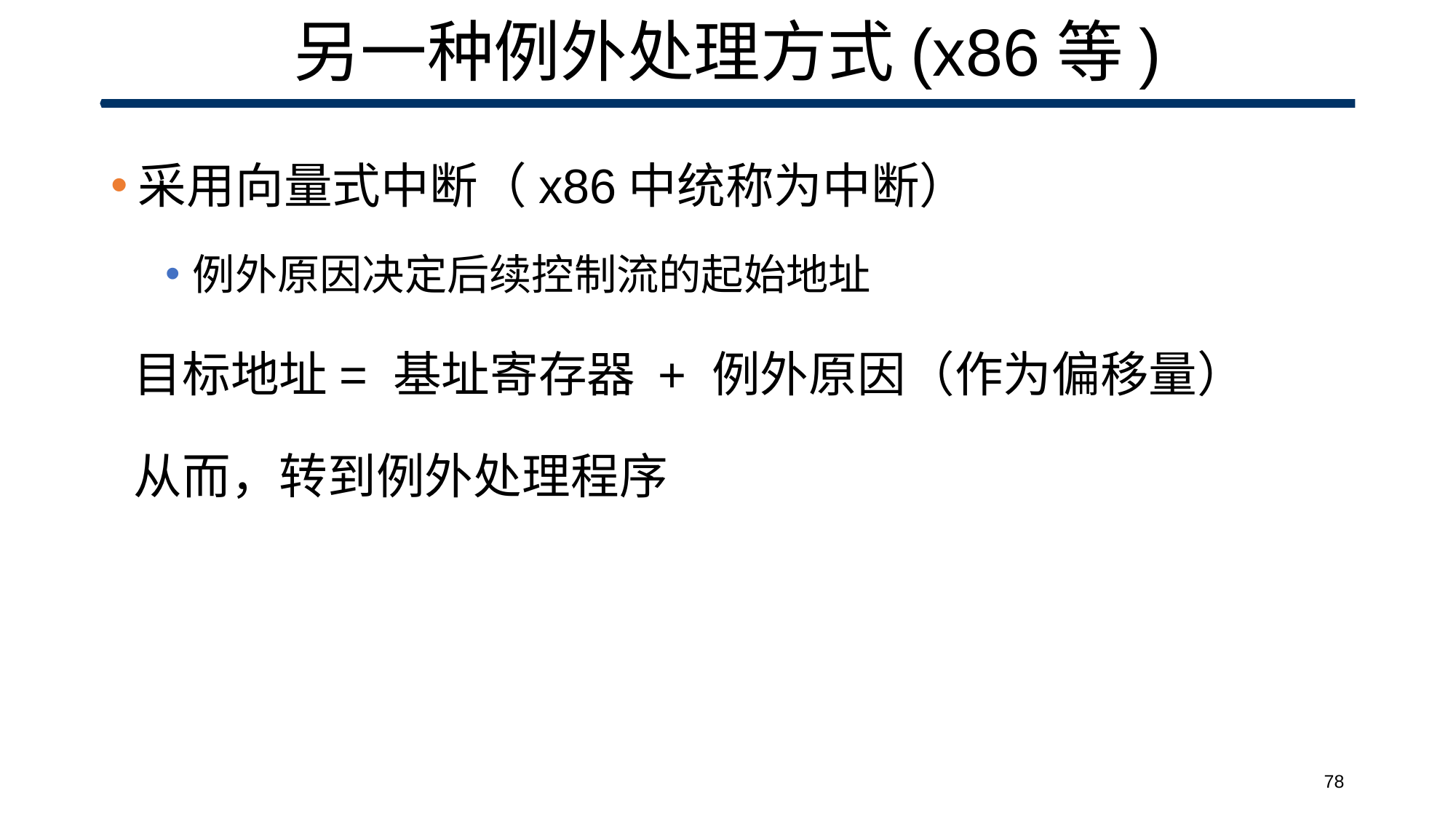

# 另一种例外处理方式(x86等)
采用向量式中断（x86中统称为中断）
例外原因决定后续控制流的起始地址
 目标地址= 基址寄存器 + 例外原因（作为偏移量）
 从而，转到例外处理程序
78